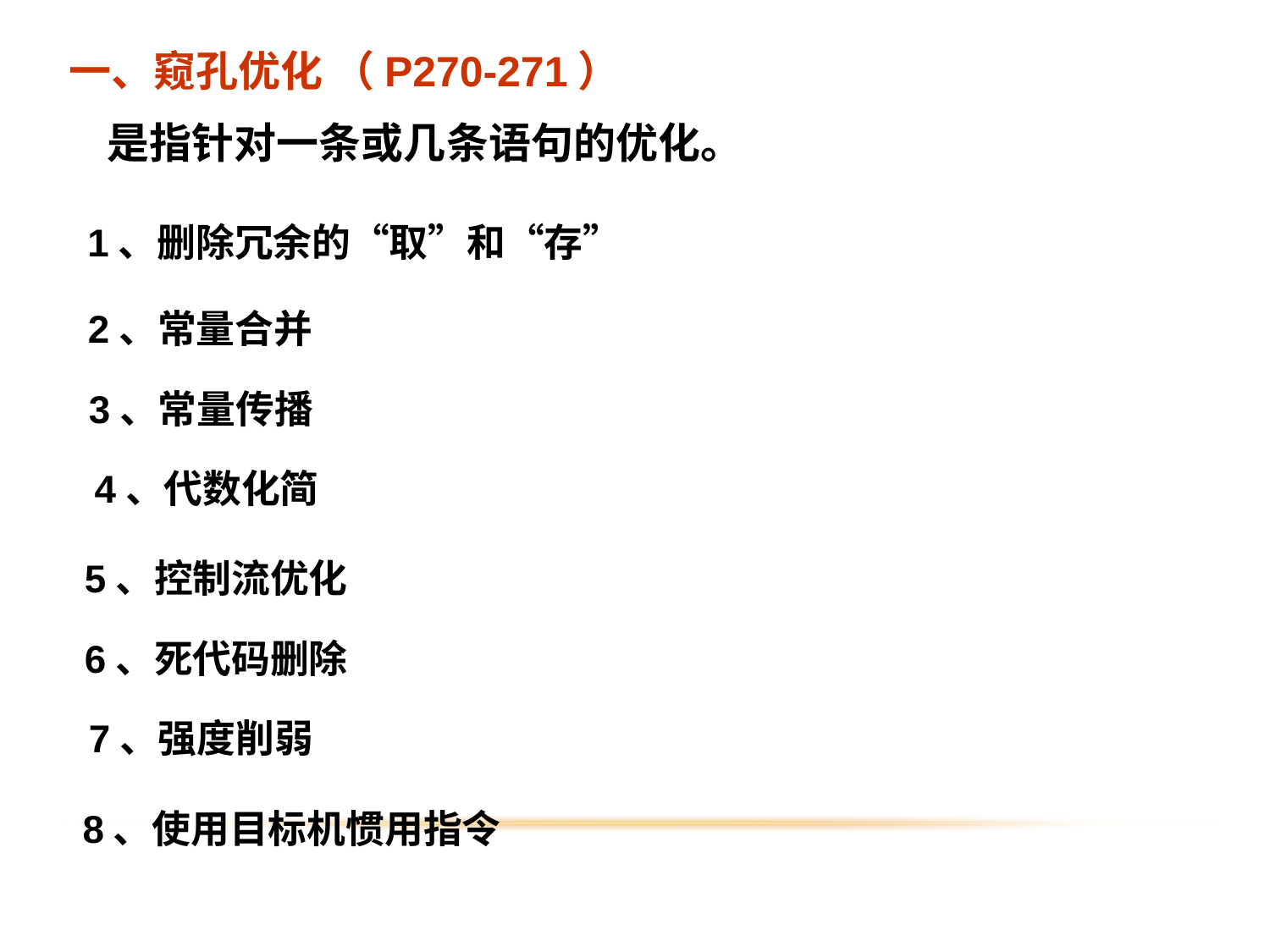

一、窥孔优化 （P270-271）
   是指针对一条或几条语句的优化。
1、删除冗余的“取”和“存”
2、常量合并
3、常量传播
4、代数化简
5、控制流优化
6、死代码删除
7、强度削弱
8、使用目标机惯用指令